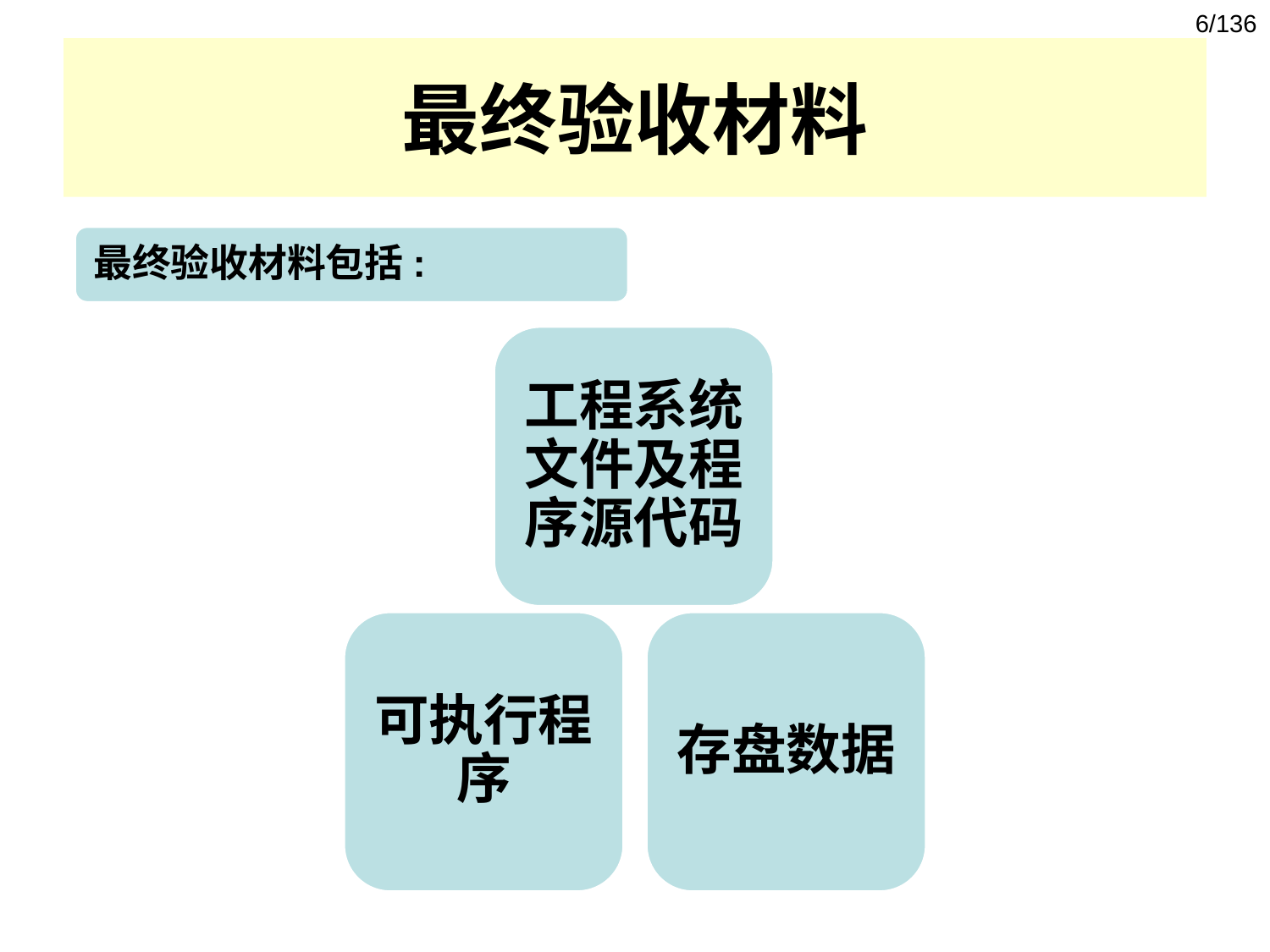

6/136
# 最终验收材料
最终验收材料包括:

工程系统文件及程序源代码

可执行程序

存盘数据